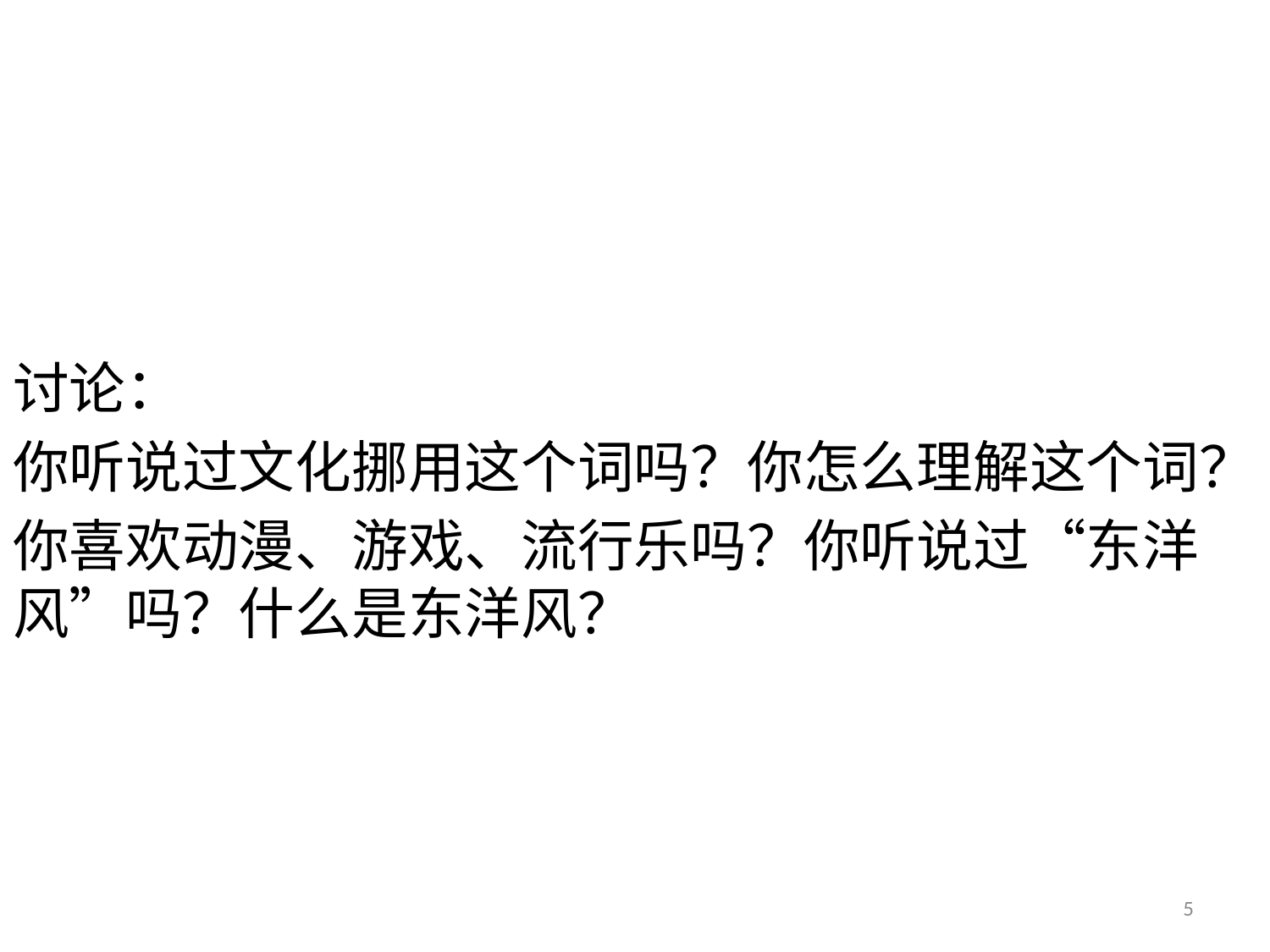

#
讨论：
你听说过文化挪用这个词吗？你怎么理解这个词？
你喜欢动漫、游戏、流行乐吗？你听说过“东洋风”吗？什么是东洋风？
5